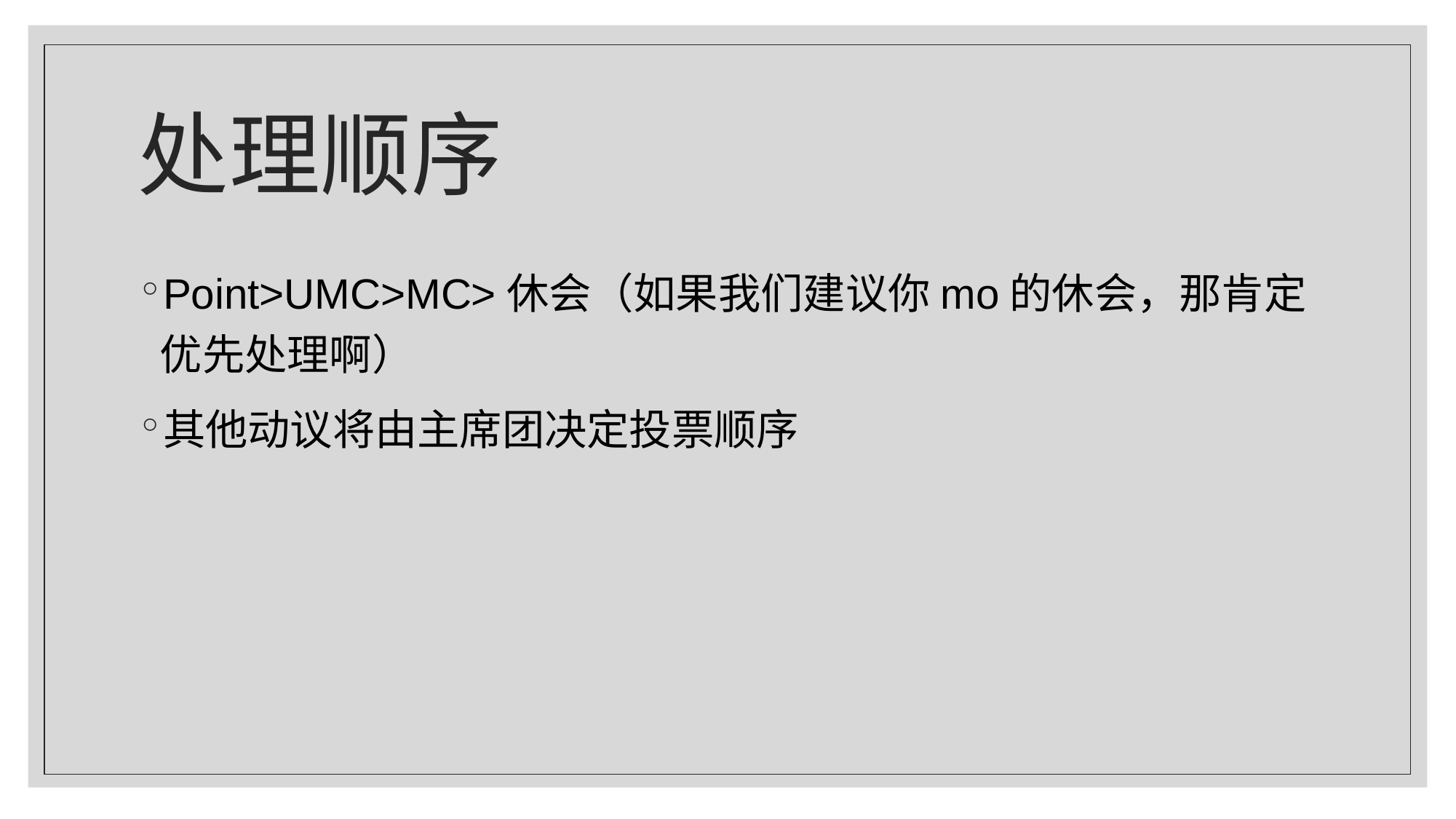

# 处理顺序
Point>UMC>MC>休会（如果我们建议你mo的休会，那肯定优先处理啊）
其他动议将由主席团决定投票顺序